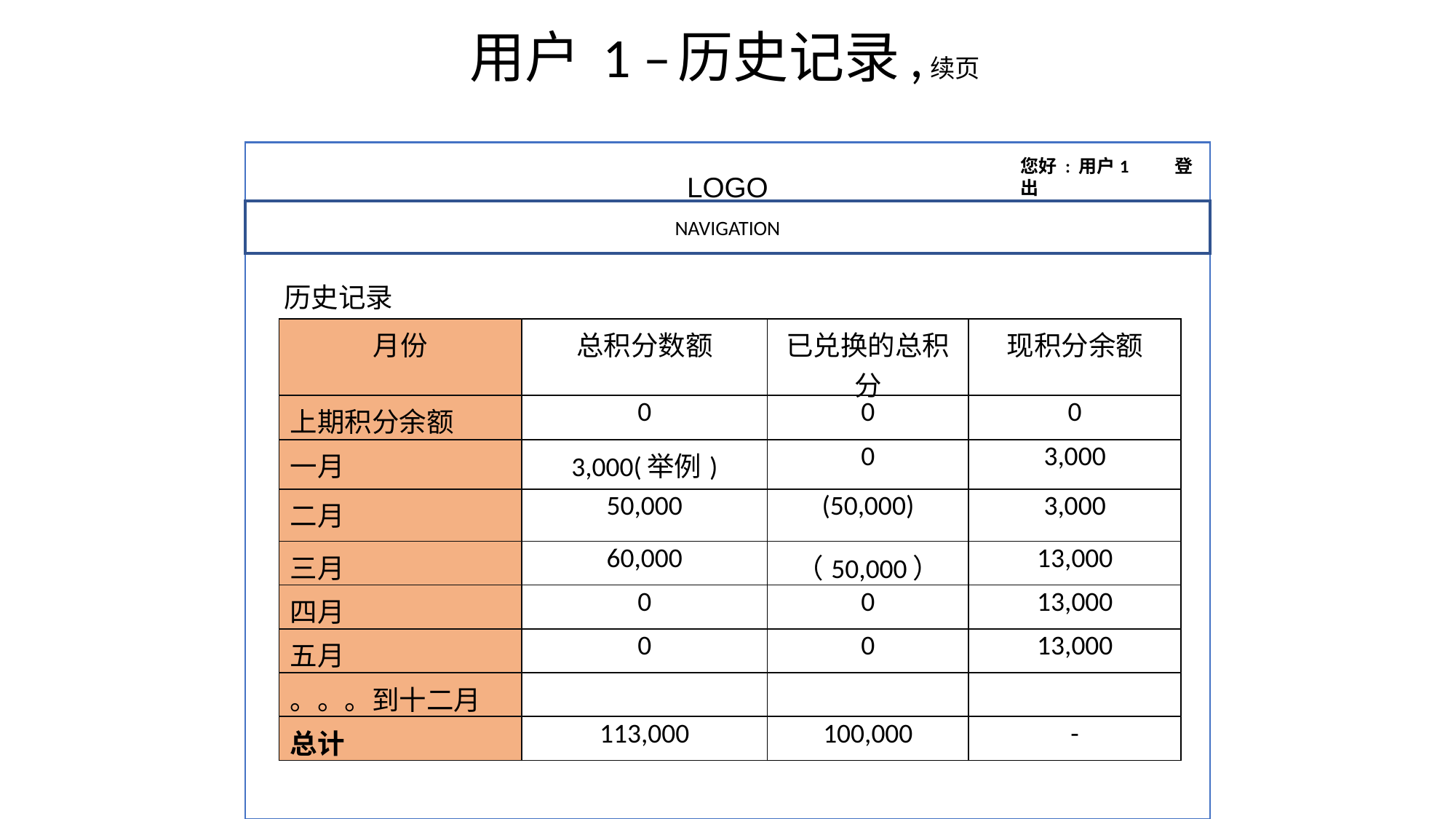

# 用户 1 –历史记录,续页

您好 : 用户1          登出
LOGO
NAVIGATION
历史记录
| 月份 | 总积分数额 | 已兑换的总积分 | 现积分余额 |
| --- | --- | --- | --- |
| 上期积分余额 | 0 | 0 | 0 |
| 一月 | 3,000(举例) | 0 | 3,000 |
| 二月 | 50,000 | (50,000) | 3,000 |
| 三月 | 60,000 | （50,000） | 13,000 |
| 四月 | 0 | 0 | 13,000 |
| 五月 | 0 | 0 | 13,000 |
| 。。。到十二月 |  |  |  |
| 总计 | 113,000 | 100,000 | - |
|  |
| --- |